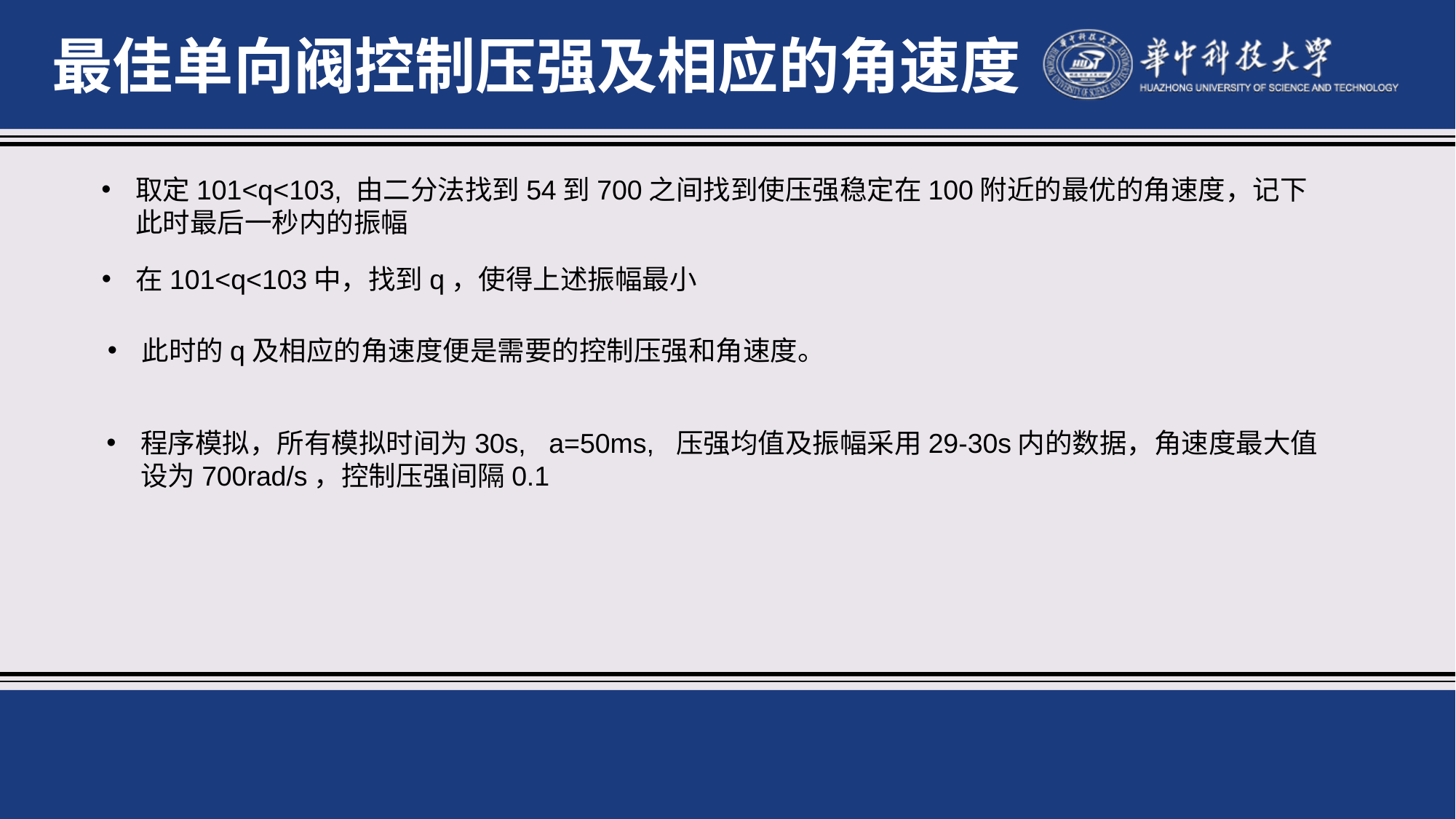

最佳单向阀控制压强及相应的角速度
取定101<q<103, 由二分法找到54到700之间找到使压强稳定在100附近的最优的角速度，记下此时最后一秒内的振幅
在101<q<103中，找到q，使得上述振幅最小
此时的q及相应的角速度便是需要的控制压强和角速度。
程序模拟，所有模拟时间为30s,   a=50ms,  压强均值及振幅采用29-30s内的数据，角速度最大值设为700rad/s，控制压强间隔0.1